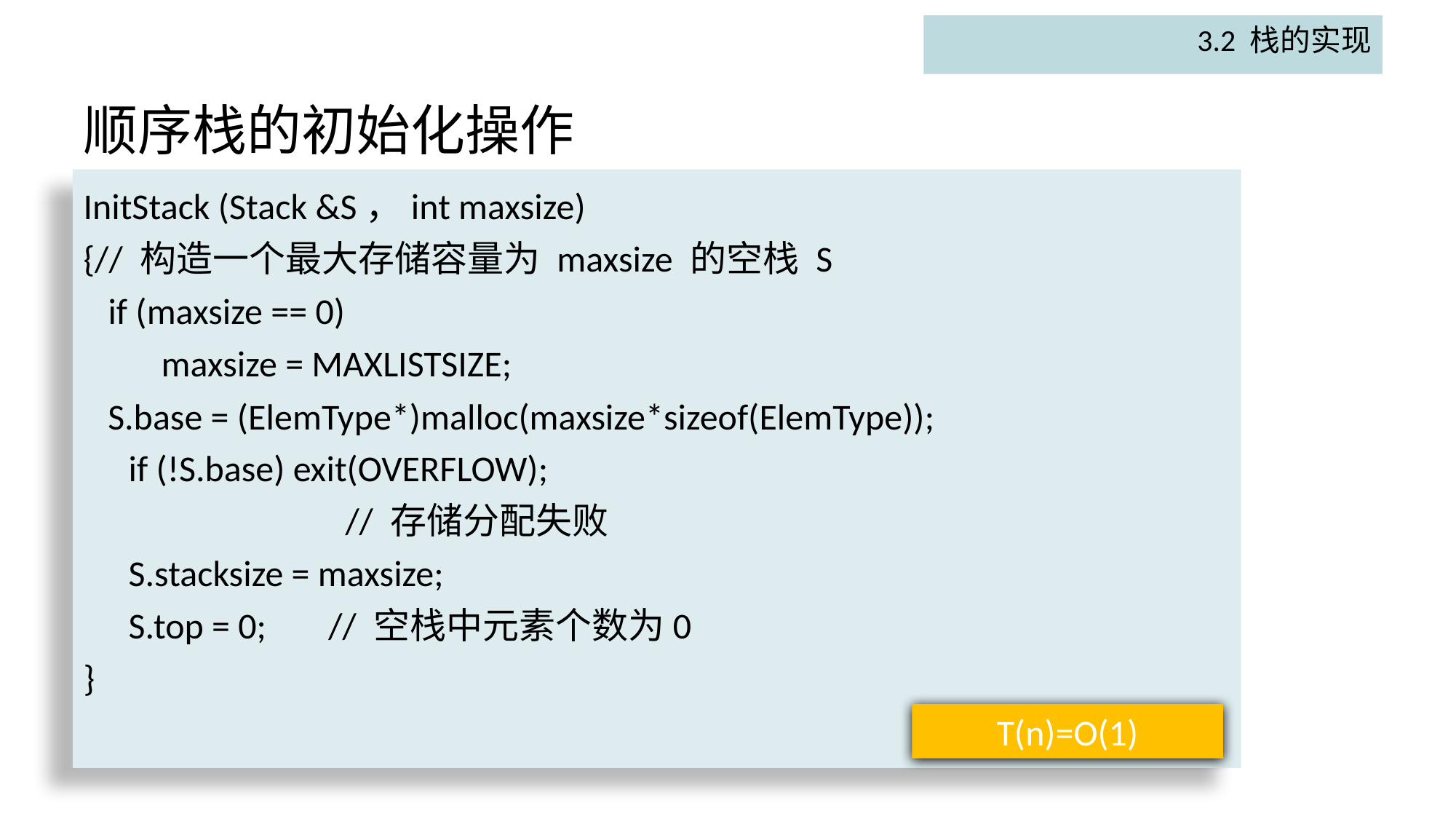

3.2 栈的实现
# 顺序栈的初始化操作
InitStack (Stack &S，int maxsize)
{// 构造一个最大存储容量为 maxsize 的空栈 S
   if (maxsize == 0)
　    maxsize = MAXLISTSIZE;
   S.base = (ElemType*)malloc(maxsize*sizeof(ElemType));
　if (!S.base) exit(OVERFLOW);
                                // 存储分配失败
　S.stacksize = maxsize;
　S.top = 0; 　// 空栈中元素个数为0
}
T(n)=O(1)